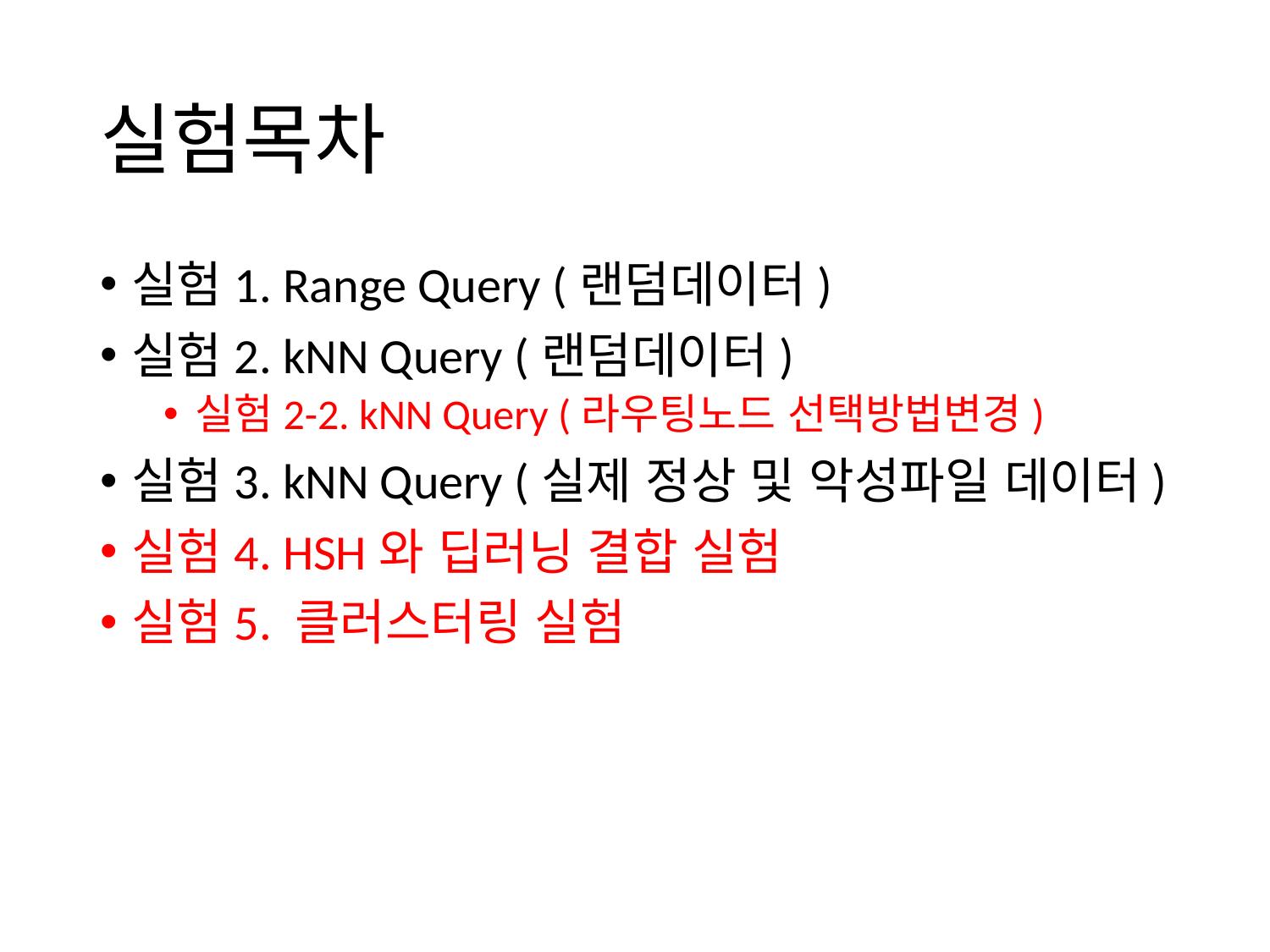

# 실험목차
실험1. Range Query (랜덤데이터)
실험2. kNN Query (랜덤데이터)
실험2-2. kNN Query (라우팅노드 선택방법변경)
실험3. kNN Query (실제 정상 및 악성파일 데이터)
실험4. HSH와 딥러닝 결합 실험
실험5. 클러스터링 실험